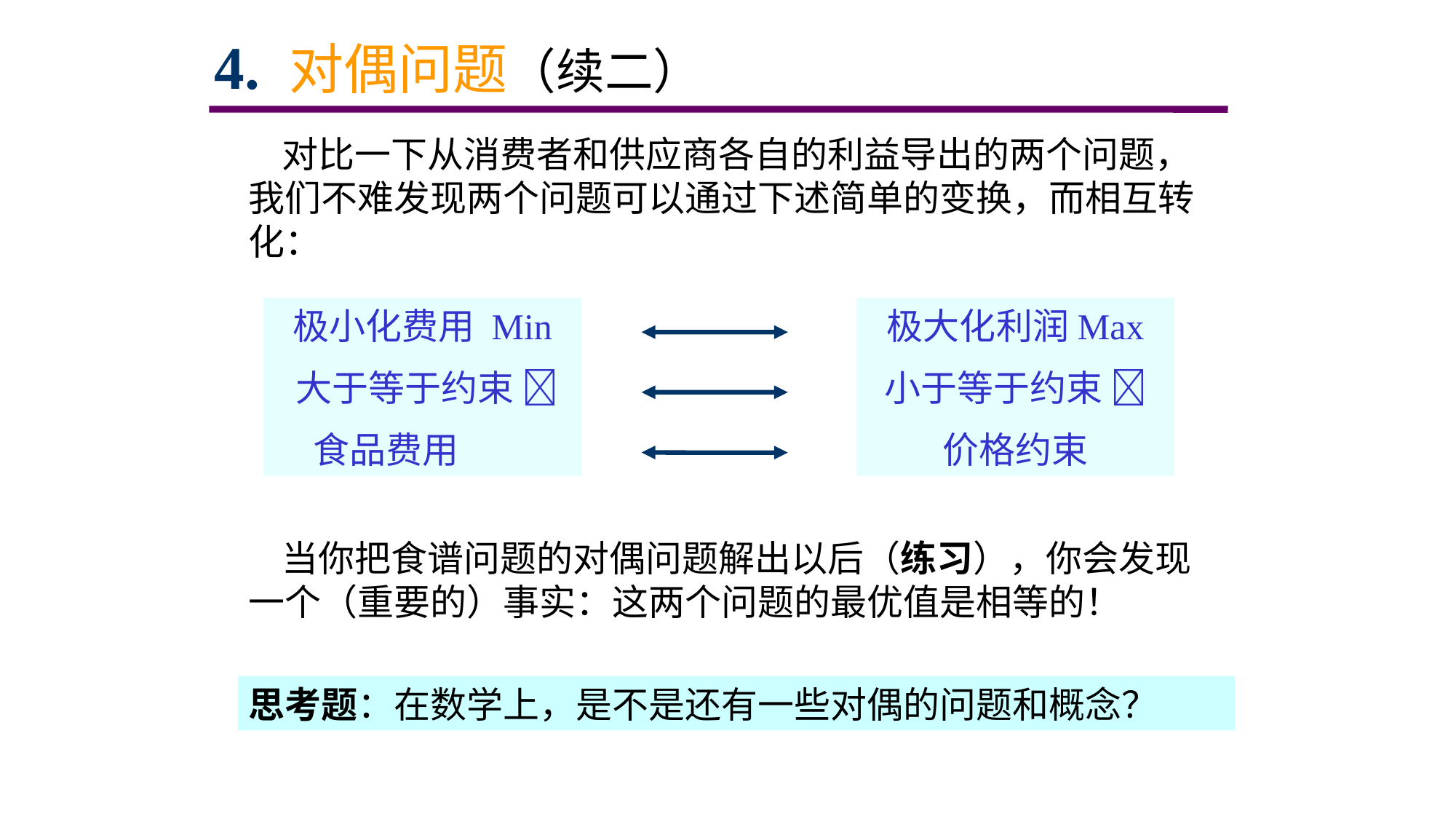

# 4. 对偶问题（续二）

   对比一下从消费者和供应商各自的利益导出的两个问题，我们不难发现两个问题可以通过下述简单的变换，而相互转化：
极小化费用 Min
 大于等于约束 ≥
食品费用
极大化利润Max
小于等于约束 ≤
价格约束

   当你把食谱问题的对偶问题解出以后（练习），你会发现一个（重要的）事实：这两个问题的最优值是相等的！
思考题：在数学上，是不是还有一些对偶的问题和概念？